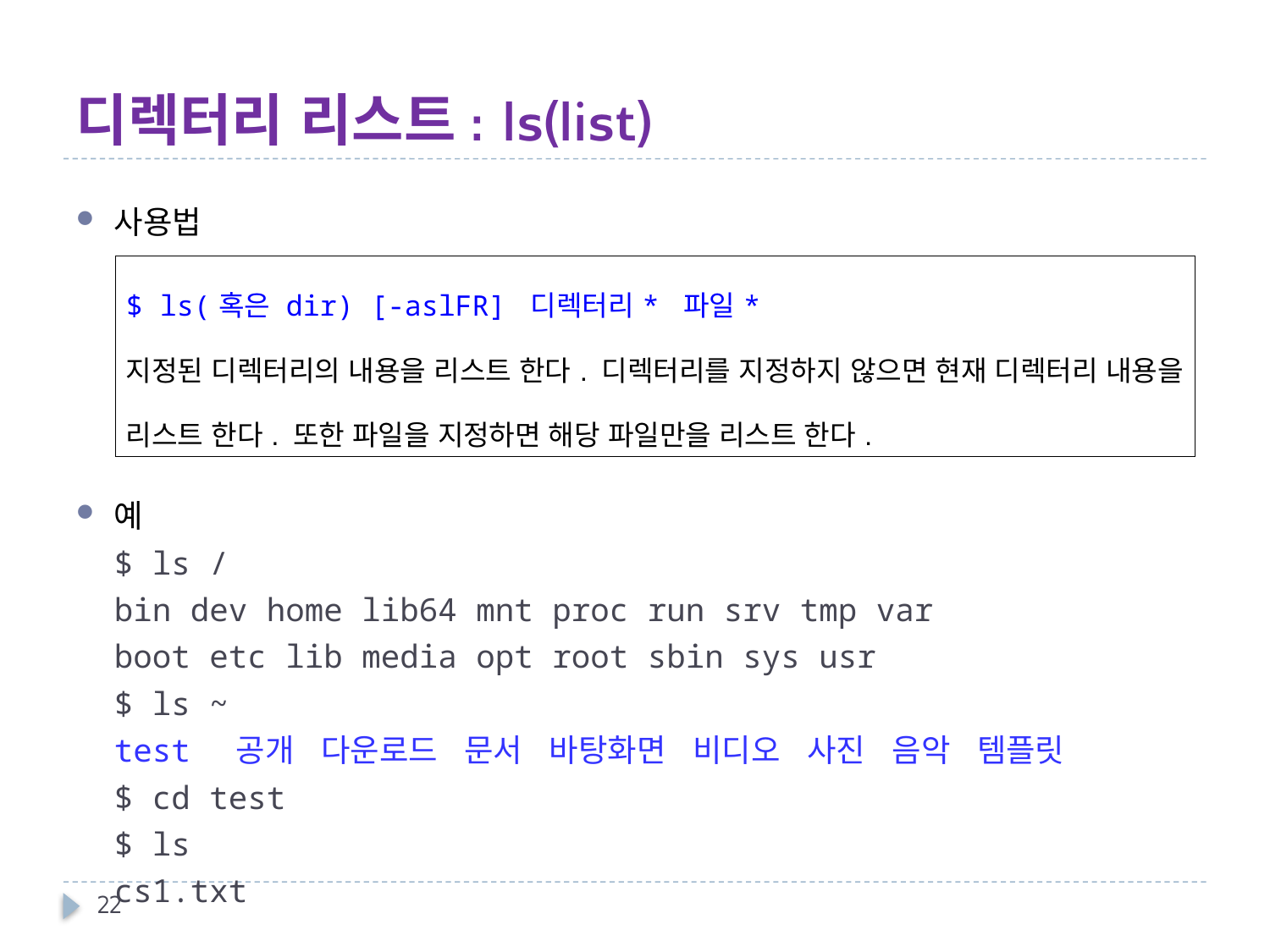

# 디렉터리 리스트: ls(list)
사용법

예
$ ls /
bin dev home lib64 mnt proc run srv tmp var
boot etc lib media opt root sbin sys usr
$ ls ~
test  공개   다운로드   문서   바탕화면   비디오   사진   음악   템플릿
$ cd test
$ ls
cs1.txt
| $ ls(혹은 dir) [-aslFR] 디렉터리\* 파일\* 지정된 디렉터리의 내용을 리스트 한다. 디렉터리를 지정하지 않으면 현재 디렉터리 내용을 리스트 한다. 또한 파일을 지정하면 해당 파일만을 리스트 한다. |
| --- |
22